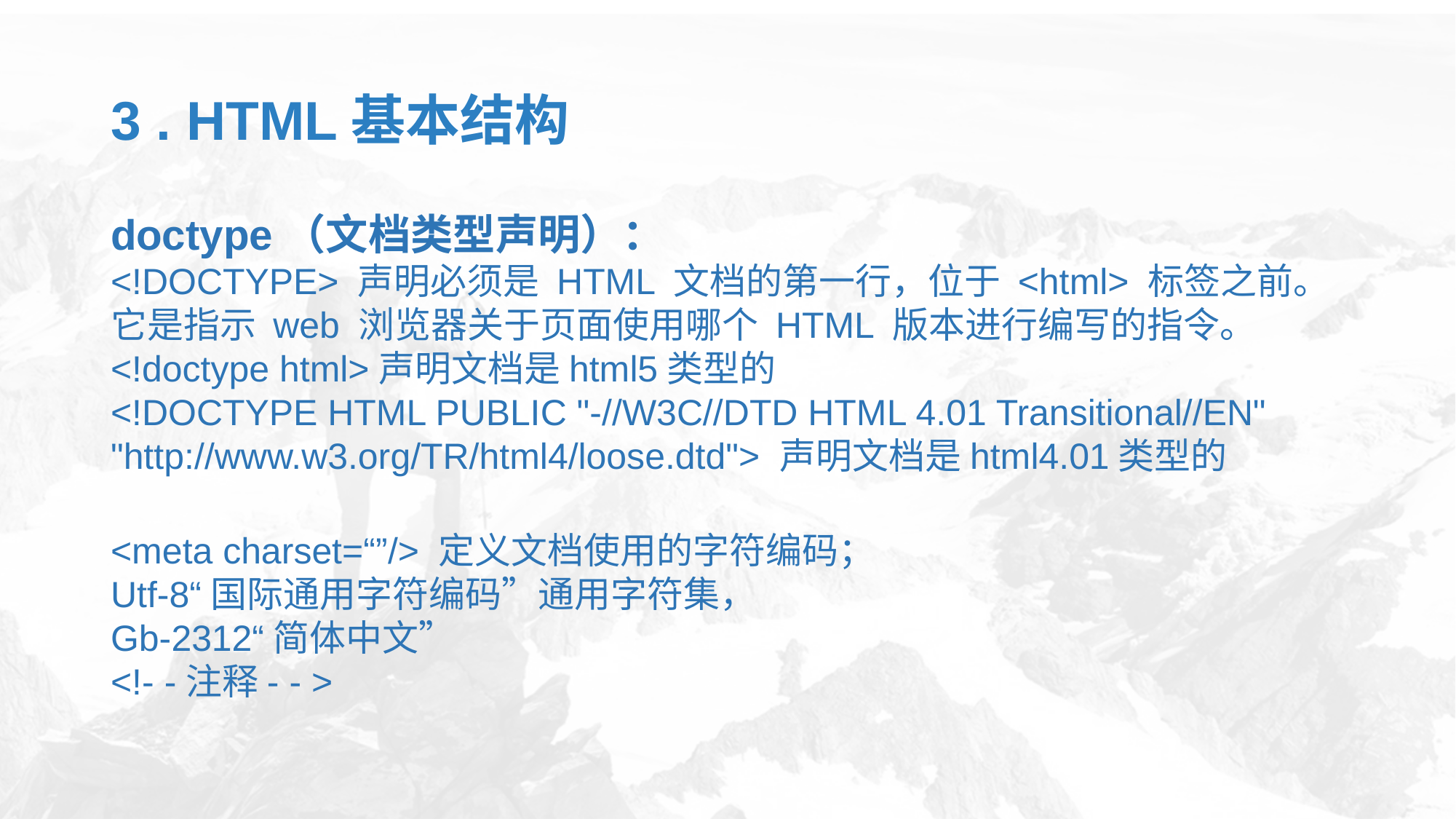

# 3 . HTML基本结构

doctype（文档类型声明）：
<!DOCTYPE> 声明必须是 HTML 文档的第一行，位于 <html> 标签之前。
它是指示 web 浏览器关于页面使用哪个 HTML 版本进行编写的指令。
<!doctype html>声明文档是html5类型的
<!DOCTYPE HTML PUBLIC "-//W3C//DTD HTML 4.01 Transitional//EN"
"http://www.w3.org/TR/html4/loose.dtd"> 声明文档是html4.01类型的

<meta charset=“”/> 定义文档使用的字符编码；
Utf-8“国际通用字符编码”通用字符集，
Gb-2312“简体中文”
<!- -注释- - >